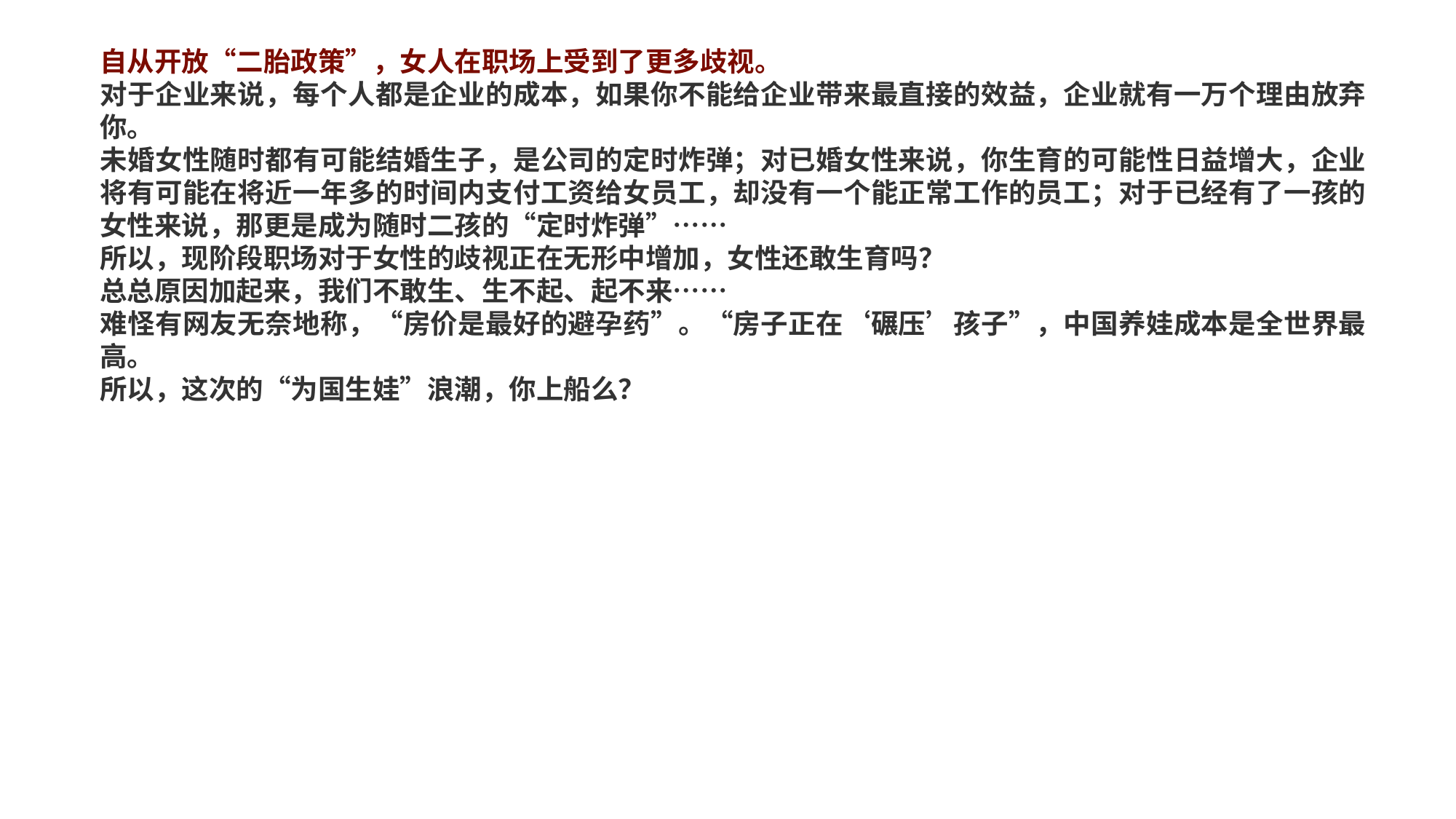

自从开放“二胎政策”，女人在职场上受到了更多歧视。
对于企业来说，每个人都是企业的成本，如果你不能给企业带来最直接的效益，企业就有一万个理由放弃你。
未婚女性随时都有可能结婚生子，是公司的定时炸弹；对已婚女性来说，你生育的可能性日益增大，企业将有可能在将近一年多的时间内支付工资给女员工，却没有一个能正常工作的员工；对于已经有了一孩的女性来说，那更是成为随时二孩的“定时炸弹”……
所以，现阶段职场对于女性的歧视正在无形中增加，女性还敢生育吗？
总总原因加起来，我们不敢生、生不起、起不来……
难怪有网友无奈地称，“房价是最好的避孕药”。“房子正在‘碾压’孩子”，中国养娃成本是全世界最高。
所以，这次的“为国生娃”浪潮，你上船么？